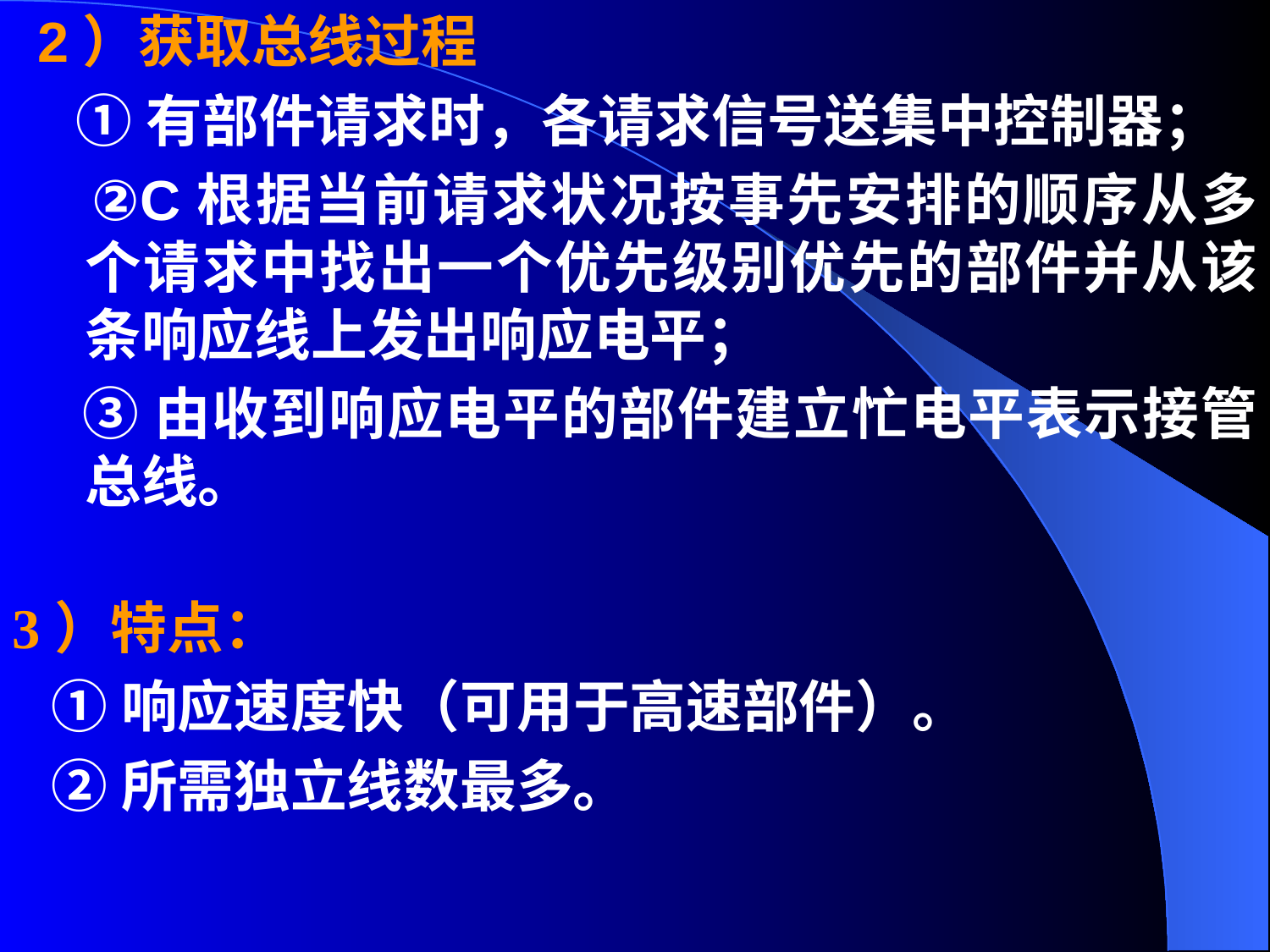

2）获取总线过程
   ①有部件请求时，各请求信号送集中控制器；
   ②C根据当前请求状况按事先安排的顺序从多个请求中找出一个优先级别优先的部件并从该条响应线上发出响应电平；
   ③由收到响应电平的部件建立忙电平表示接管总线。
3）特点：
   ①响应速度快（可用于高速部件）。
   ②所需独立线数最多。
22